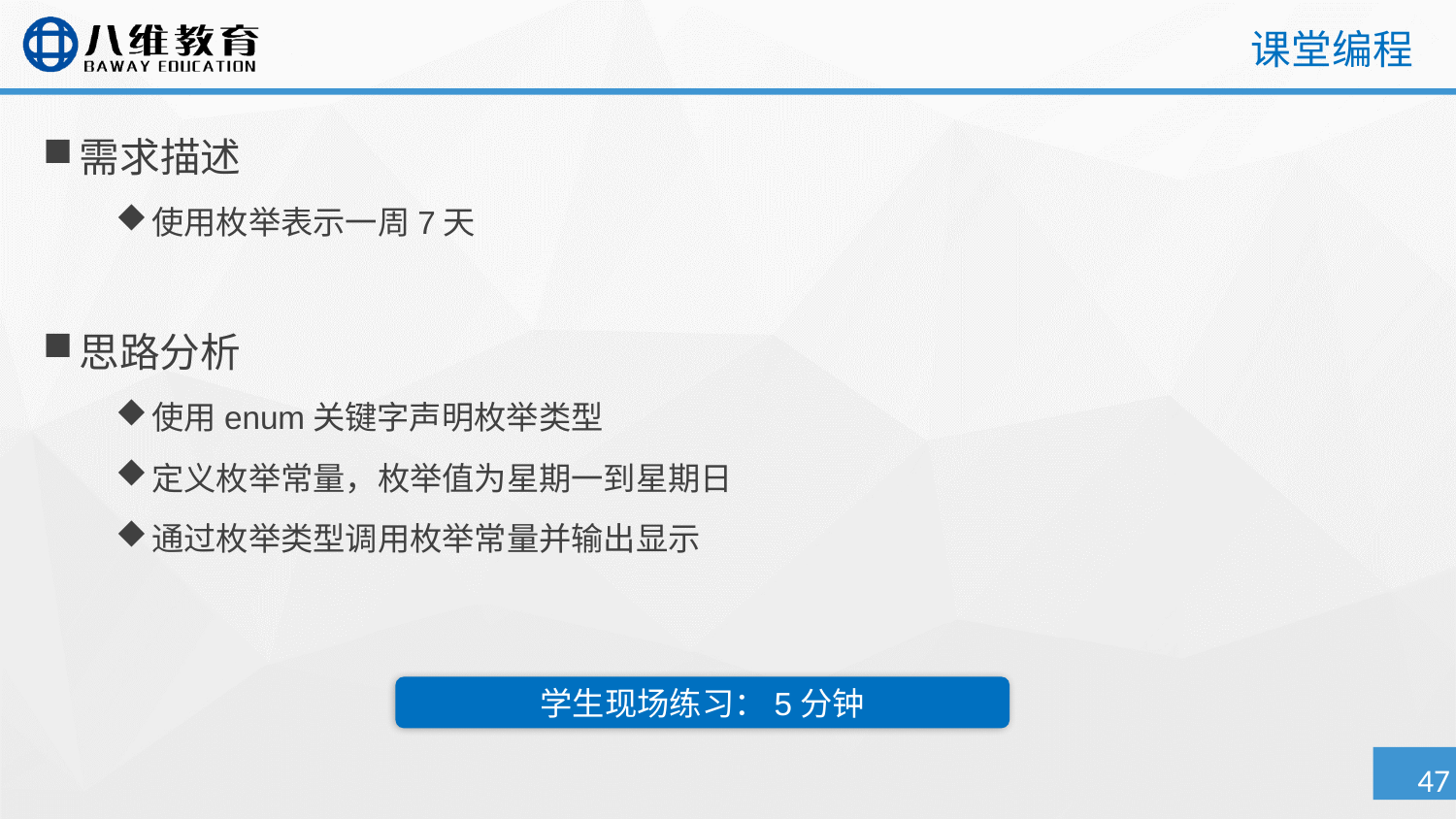

# 课堂编程
需求描述
使用枚举表示一周7天

思路分析
使用enum关键字声明枚举类型
定义枚举常量，枚举值为星期一到星期日
通过枚举类型调用枚举常量并输出显示
学生现场练习：5分钟